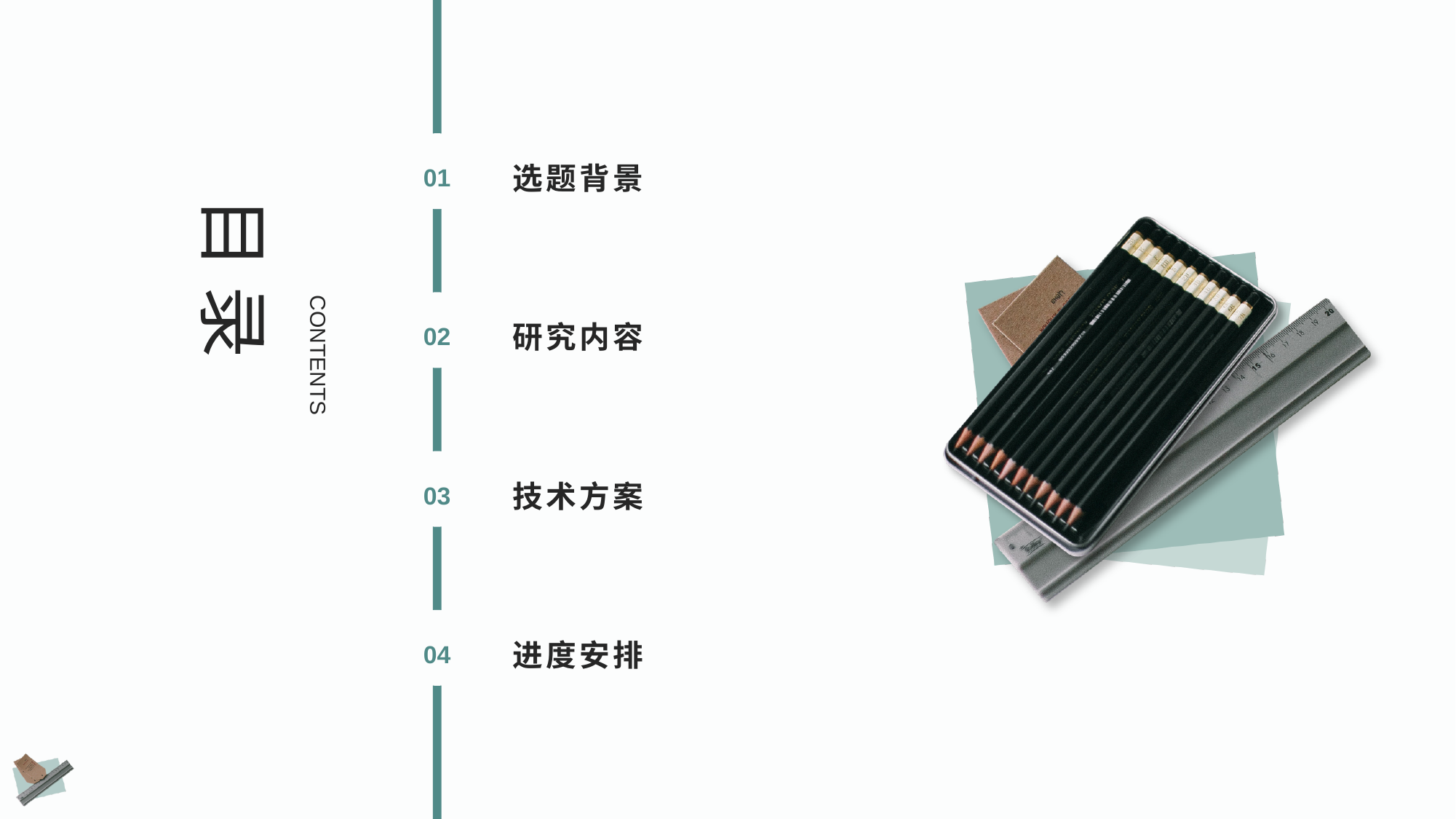

目 录
CONTENTS
选题背景
01
研究内容
02
技术方案
03
进度安排
04